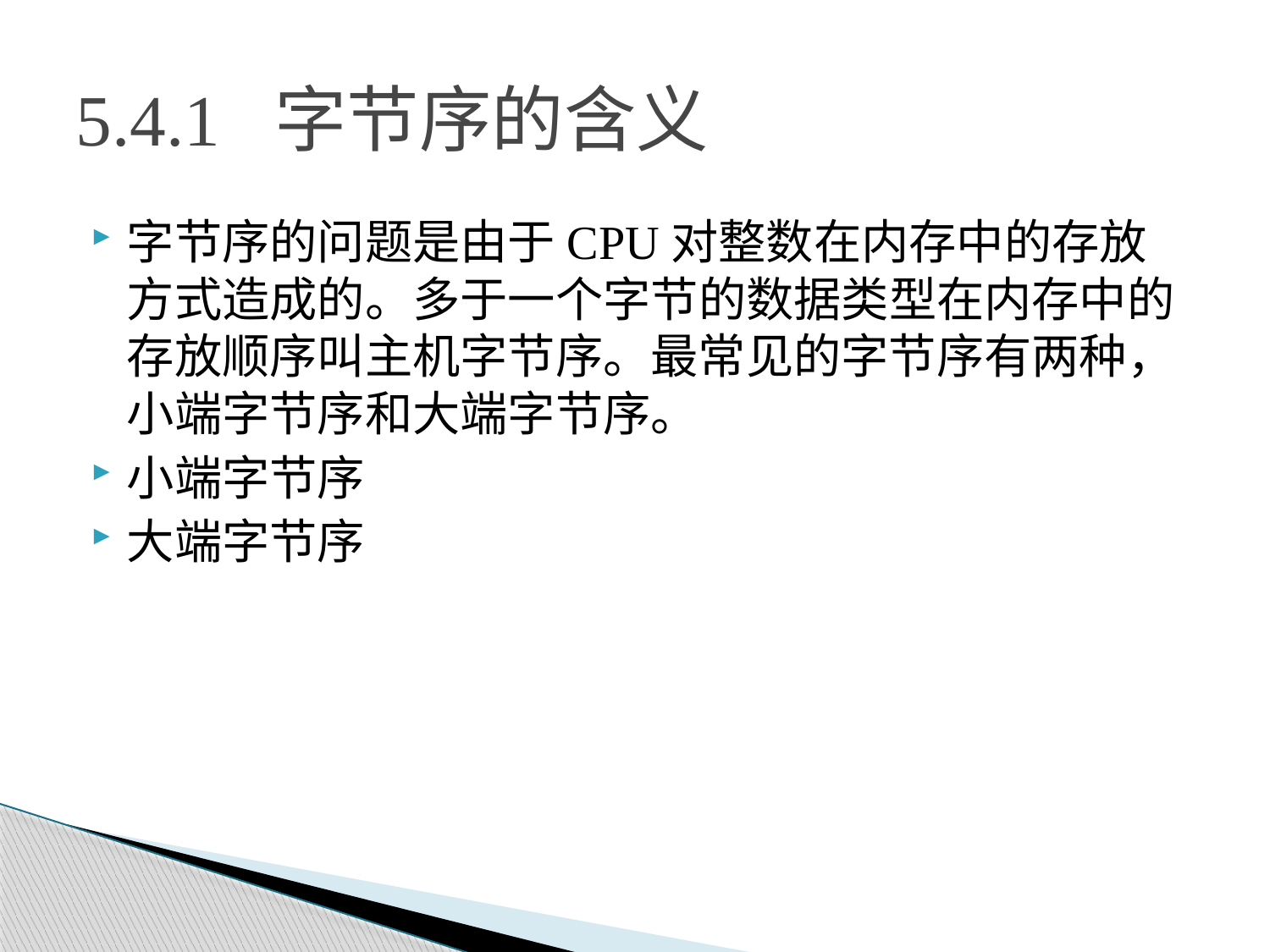

# 5.4.1  字节序的含义
字节序的问题是由于CPU对整数在内存中的存放方式造成的。多于一个字节的数据类型在内存中的存放顺序叫主机字节序。最常见的字节序有两种，小端字节序和大端字节序。
小端字节序
大端字节序